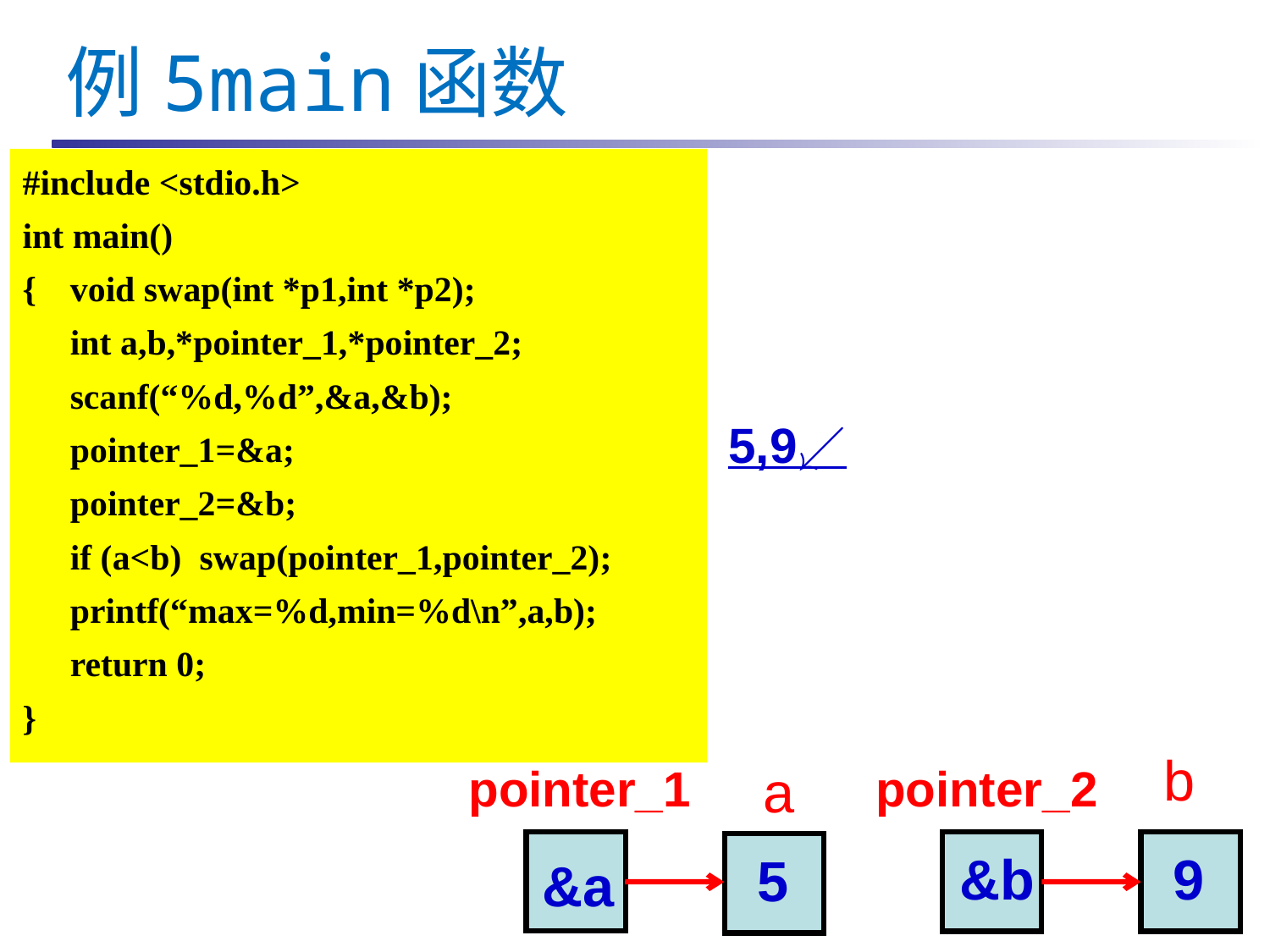

例5main函数
#include <stdio.h>
int main()
{	void swap(int *p1,int *p2);
  	int a,b,*pointer_1,*pointer_2;
  	scanf(“%d,%d”,&a,&b);
  	pointer_1=&a;
  	pointer_2=&b;
  	if (a<b)  swap(pointer_1,pointer_2);
  	printf(“max=%d,min=%d\n”,a,b);
  	return 0;
}
5,9↙
b
pointer_1
pointer_2
a

&b
9
5
&a